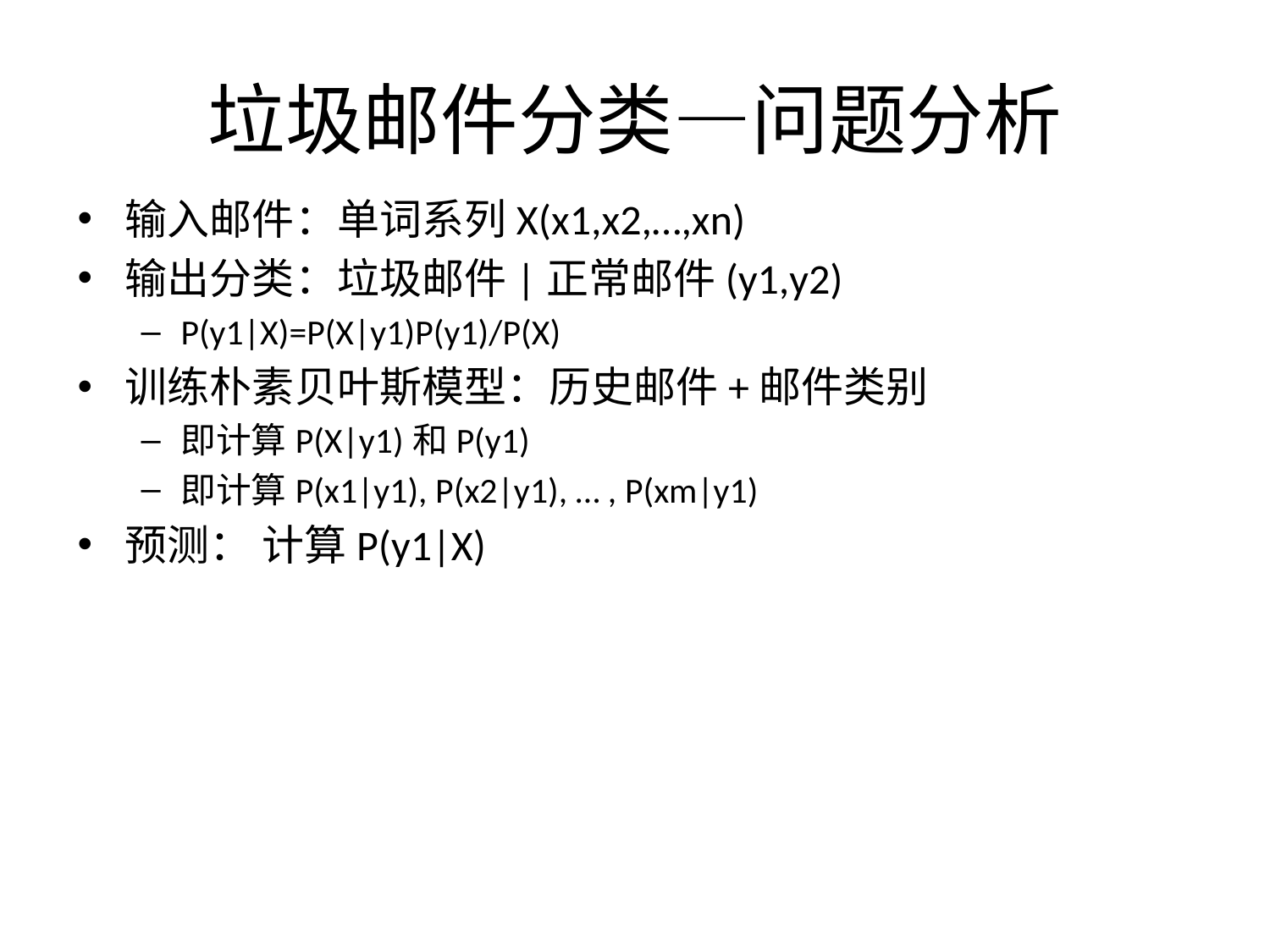

# 垃圾邮件分类—问题分析
输入邮件：单词系列X(x1,x2,…,xn)
输出分类：垃圾邮件|正常邮件(y1,y2)
P(y1|X)=P(X|y1)P(y1)/P(X)
训练朴素贝叶斯模型：历史邮件+邮件类别
即计算P(X|y1)和P(y1)
即计算P(x1|y1), P(x2|y1), … , P(xm|y1)
预测： 计算P(y1|X)